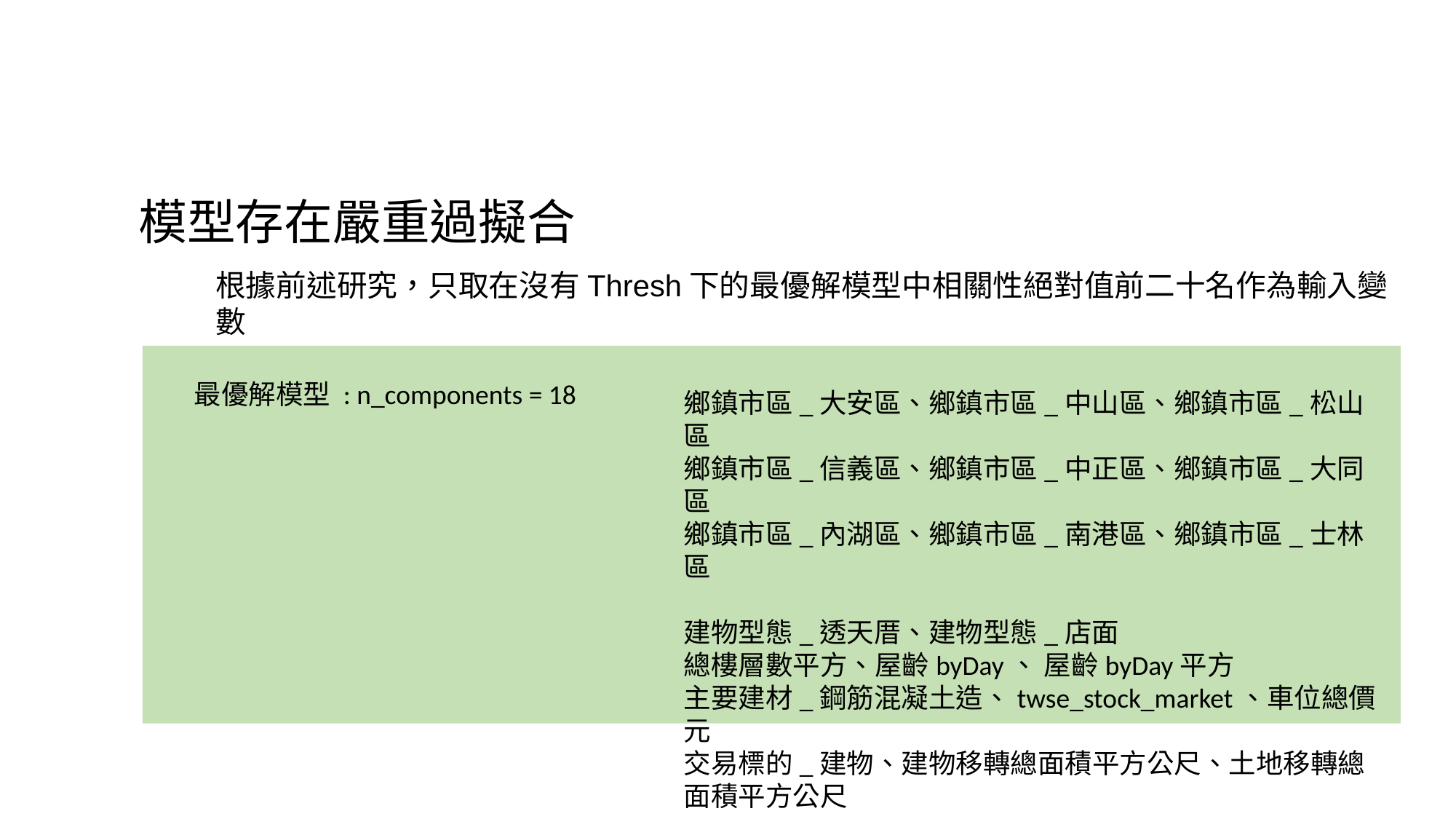

模型存在嚴重過擬合
根據前述研究，只取在沒有Thresh下的最優解模型中相關性絕對值前二十名作為輸入變數

最優解模型 : n_components = 18
鄉鎮市區_大安區、鄉鎮市區_中山區、鄉鎮市區_松山區
鄉鎮市區_信義區、鄉鎮市區_中正區、鄉鎮市區_大同區
鄉鎮市區_內湖區、鄉鎮市區_南港區、鄉鎮市區_士林區

建物型態_透天厝、建物型態_店面
總樓層數平方、屋齡byDay、 屋齡byDay平方
主要建材_鋼筋混凝土造、twse_stock_market、車位總價元
交易標的_建物、建物移轉總面積平方公尺、土地移轉總面積平方公尺